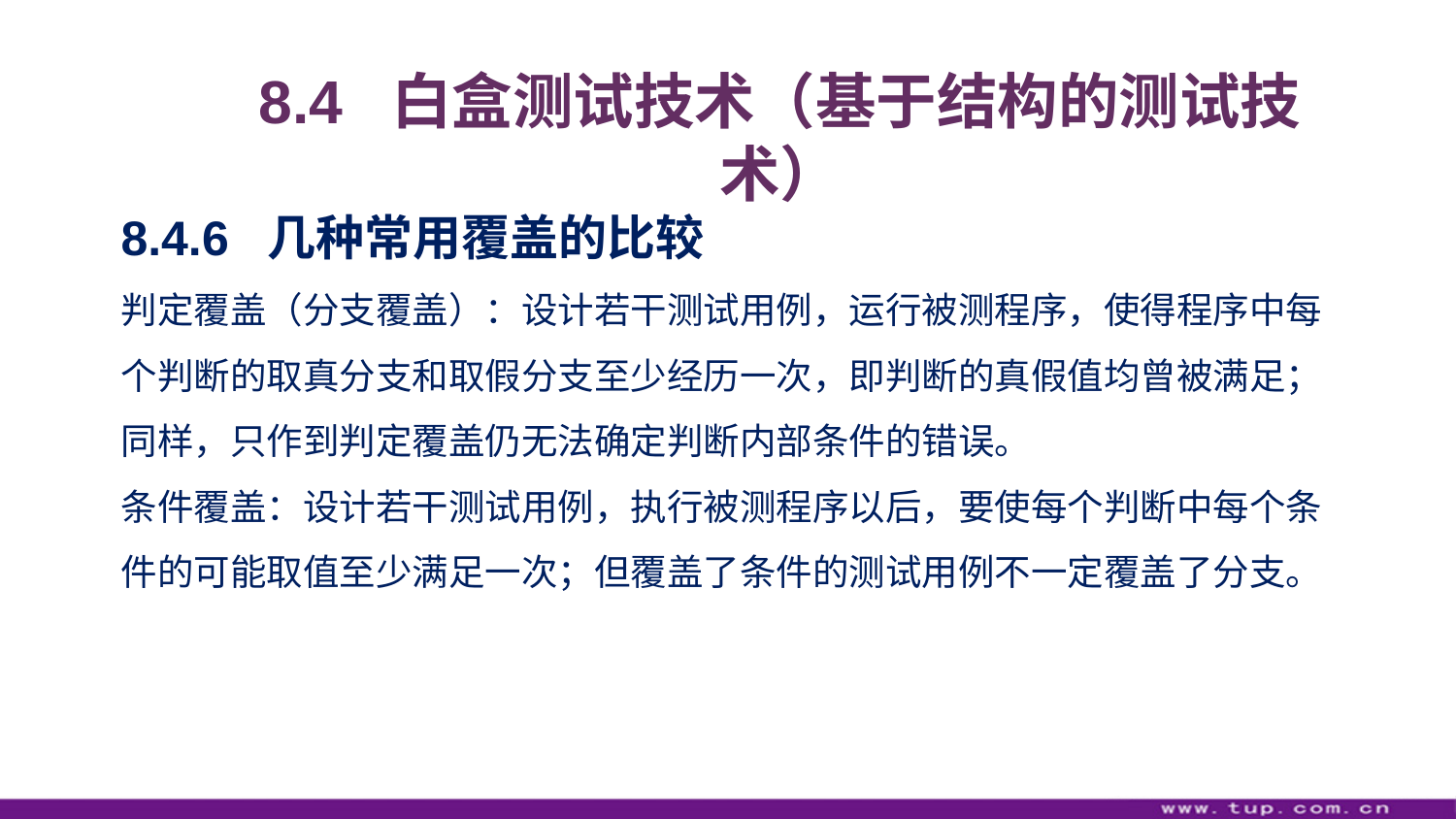

8.4  白盒测试技术（基于结构的测试技术）

8.4.6  几种常用覆盖的比较
判定覆盖（分支覆盖）：设计若干测试用例，运行被测程序，使得程序中每个判断的取真分支和取假分支至少经历一次，即判断的真假值均曾被满足；同样，只作到判定覆盖仍无法确定判断内部条件的错误。
条件覆盖：设计若干测试用例，执行被测程序以后，要使每个判断中每个条件的可能取值至少满足一次；但覆盖了条件的测试用例不一定覆盖了分支。